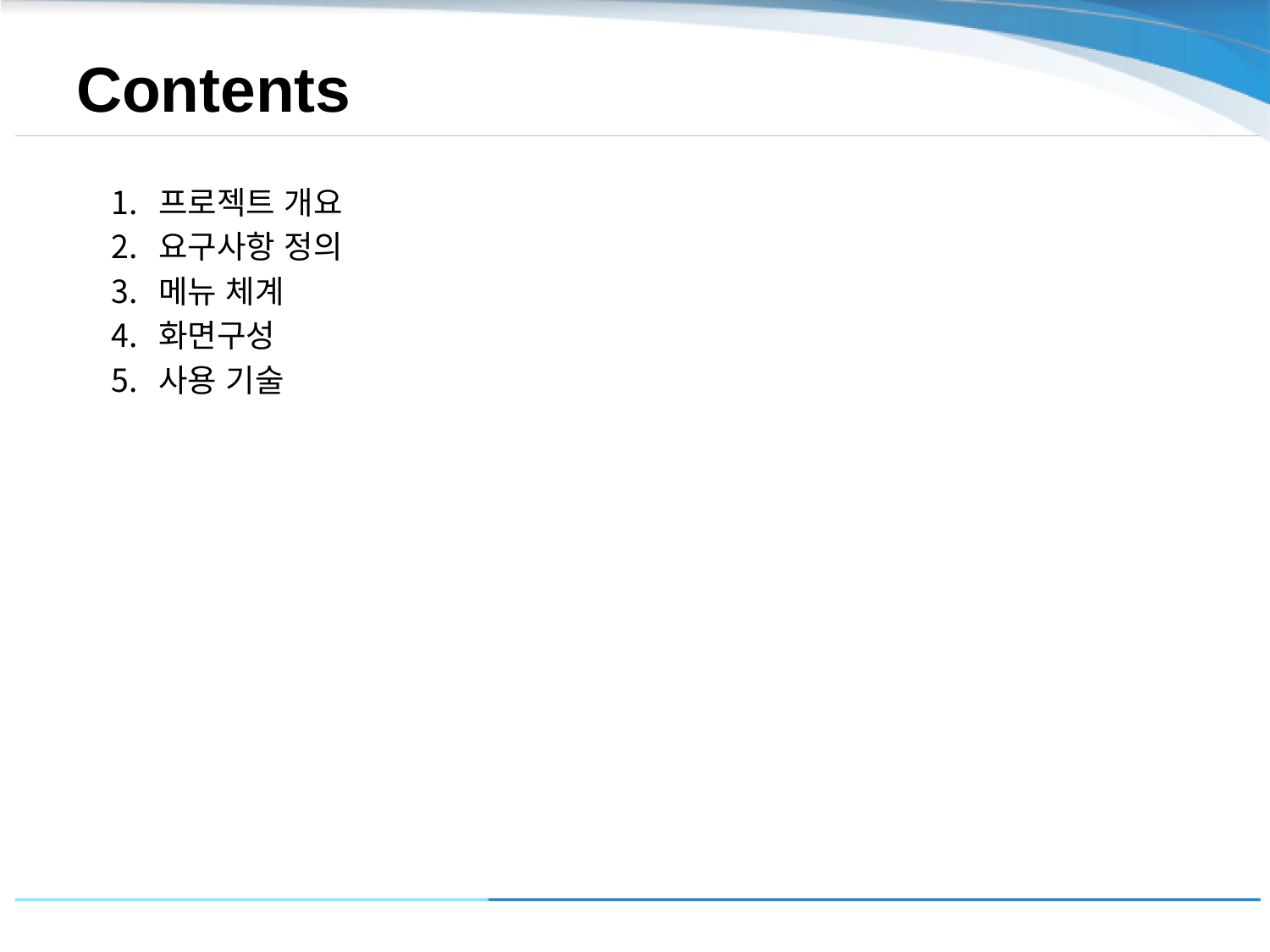

# Contents
프로젝트 개요
요구사항 정의
메뉴 체계
화면구성
사용 기술